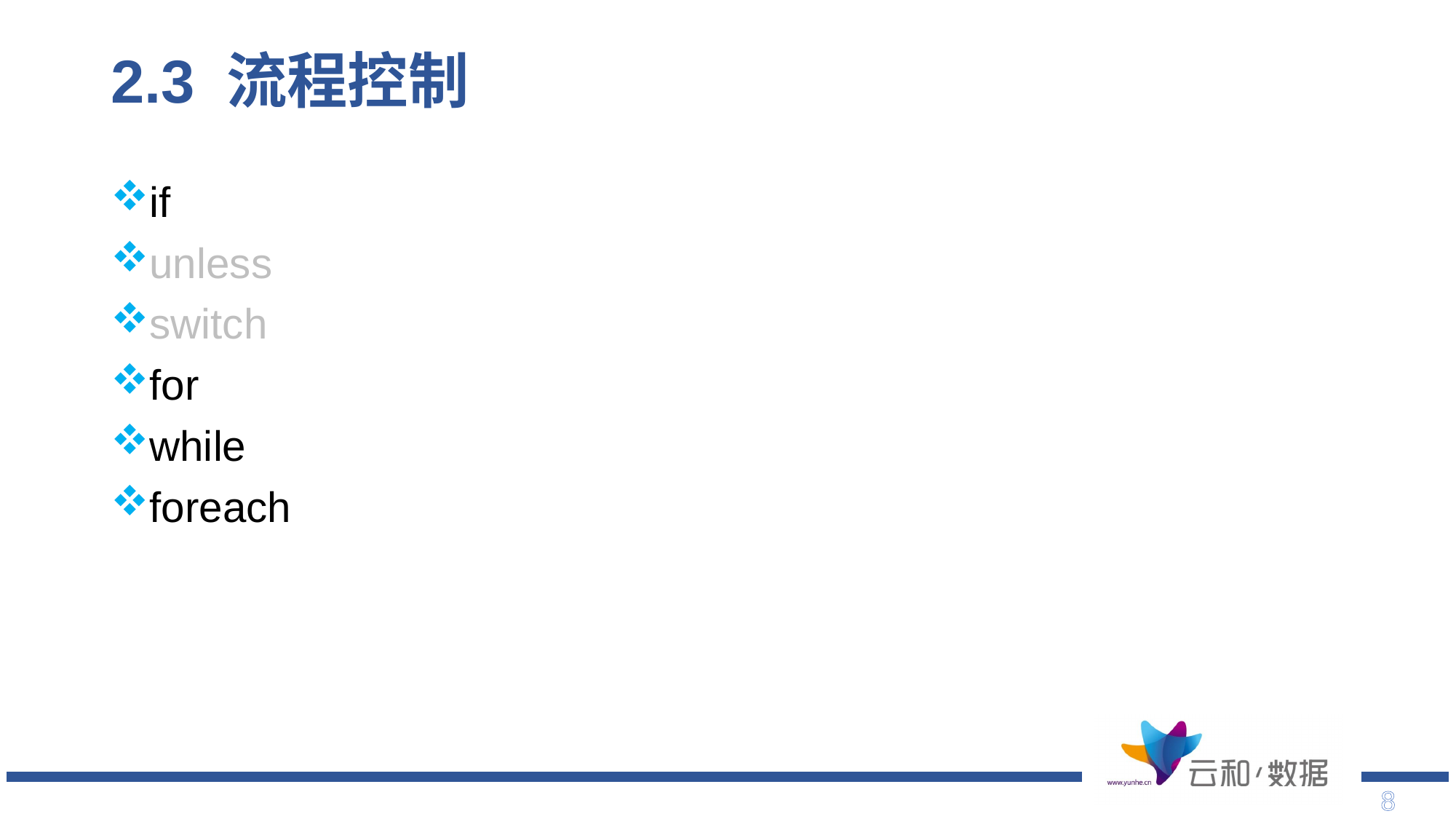

# 2.3 流程控制
if
unless
switch
for
while
foreach